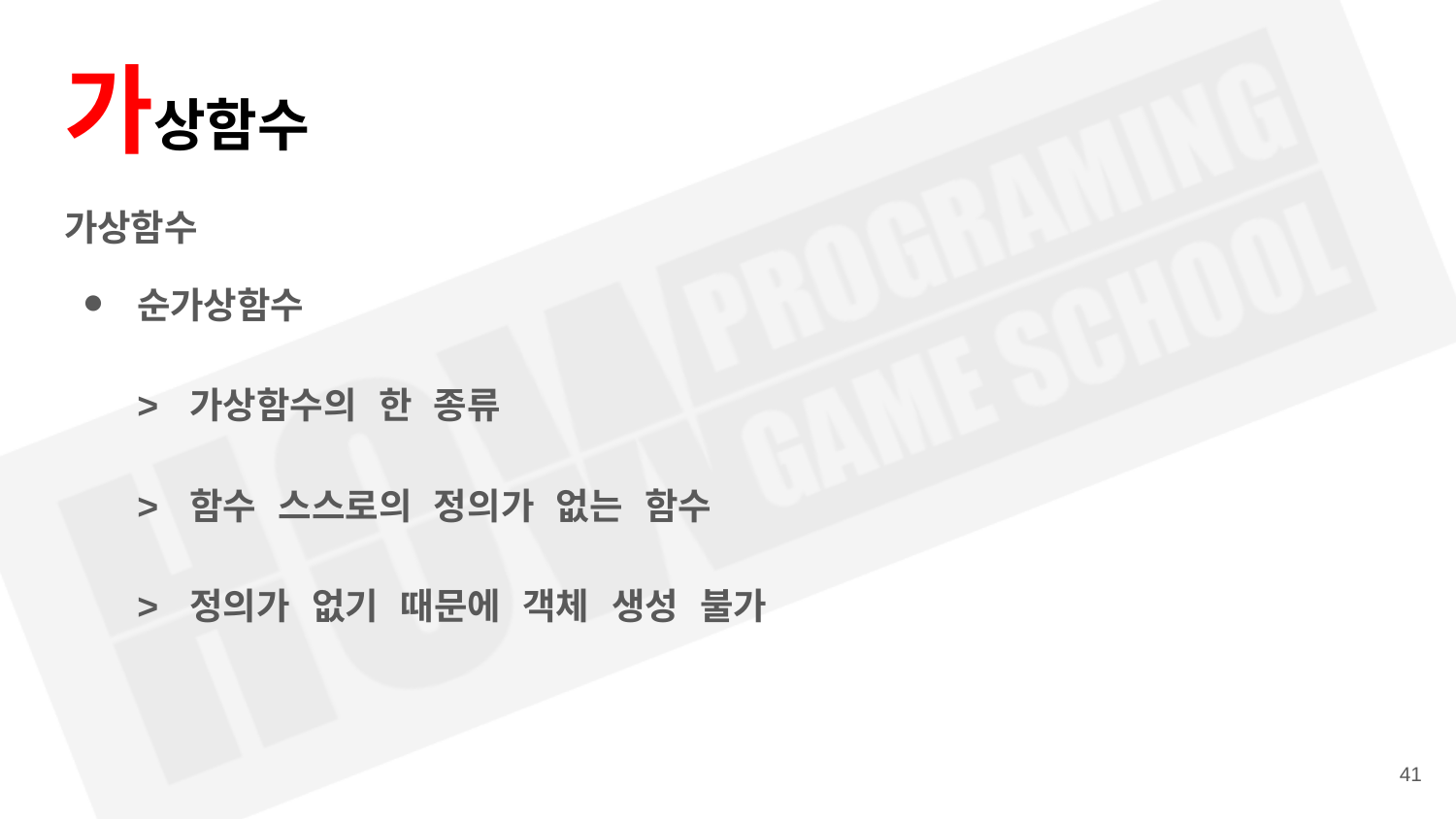

# 가상함수
가상함수
순가상함수
> 가상함수의 한 종류
> 함수 스스로의 정의가 없는 함수
> 정의가 없기 때문에 객체 생성 불가
41